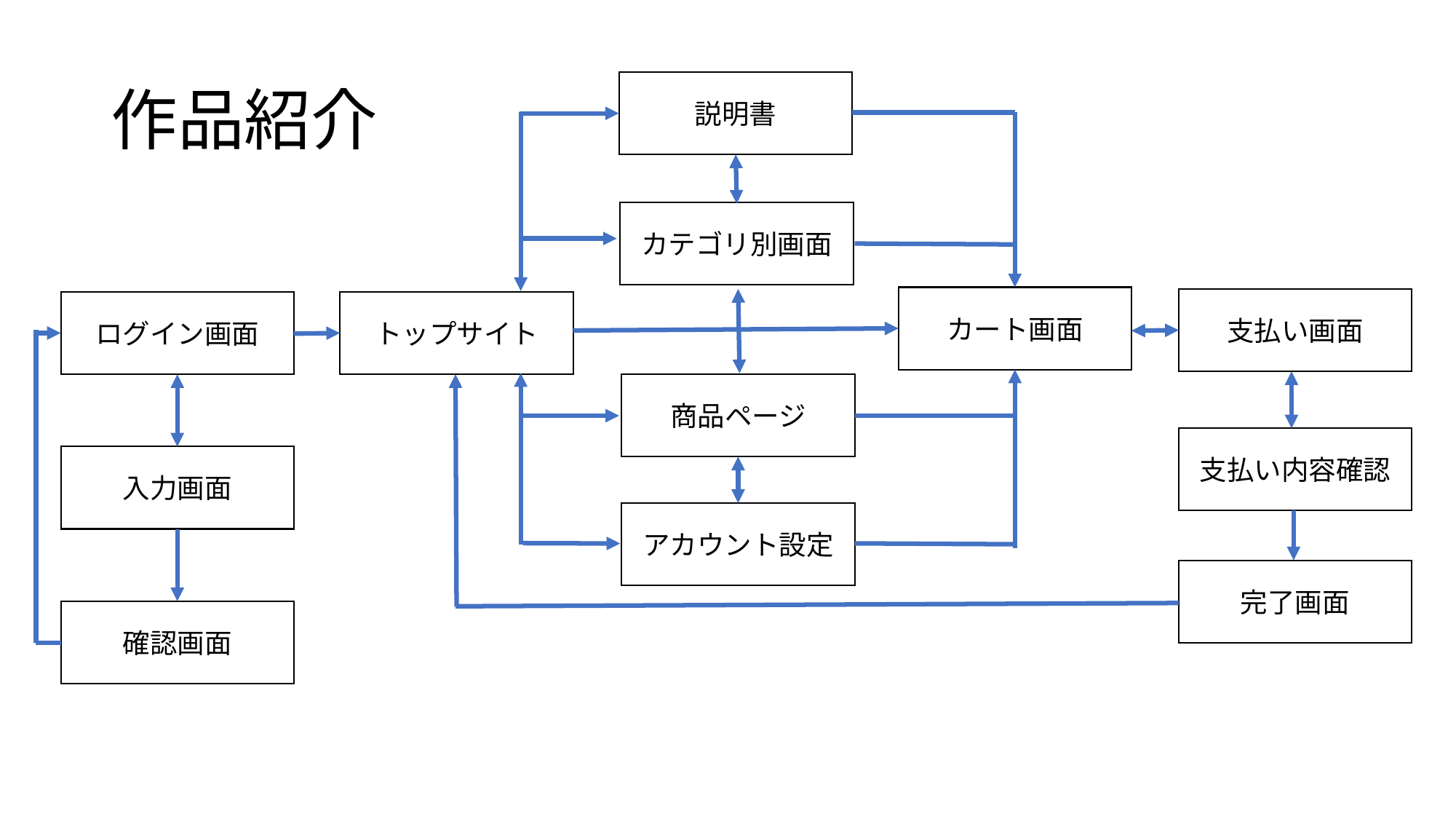

# 作品紹介
説明書
カテゴリ別画面
カート画面
支払い画面
トップサイト
ログイン画面
商品ページ
支払い内容確認
入力画面
アカウント設定
完了画面
確認画面